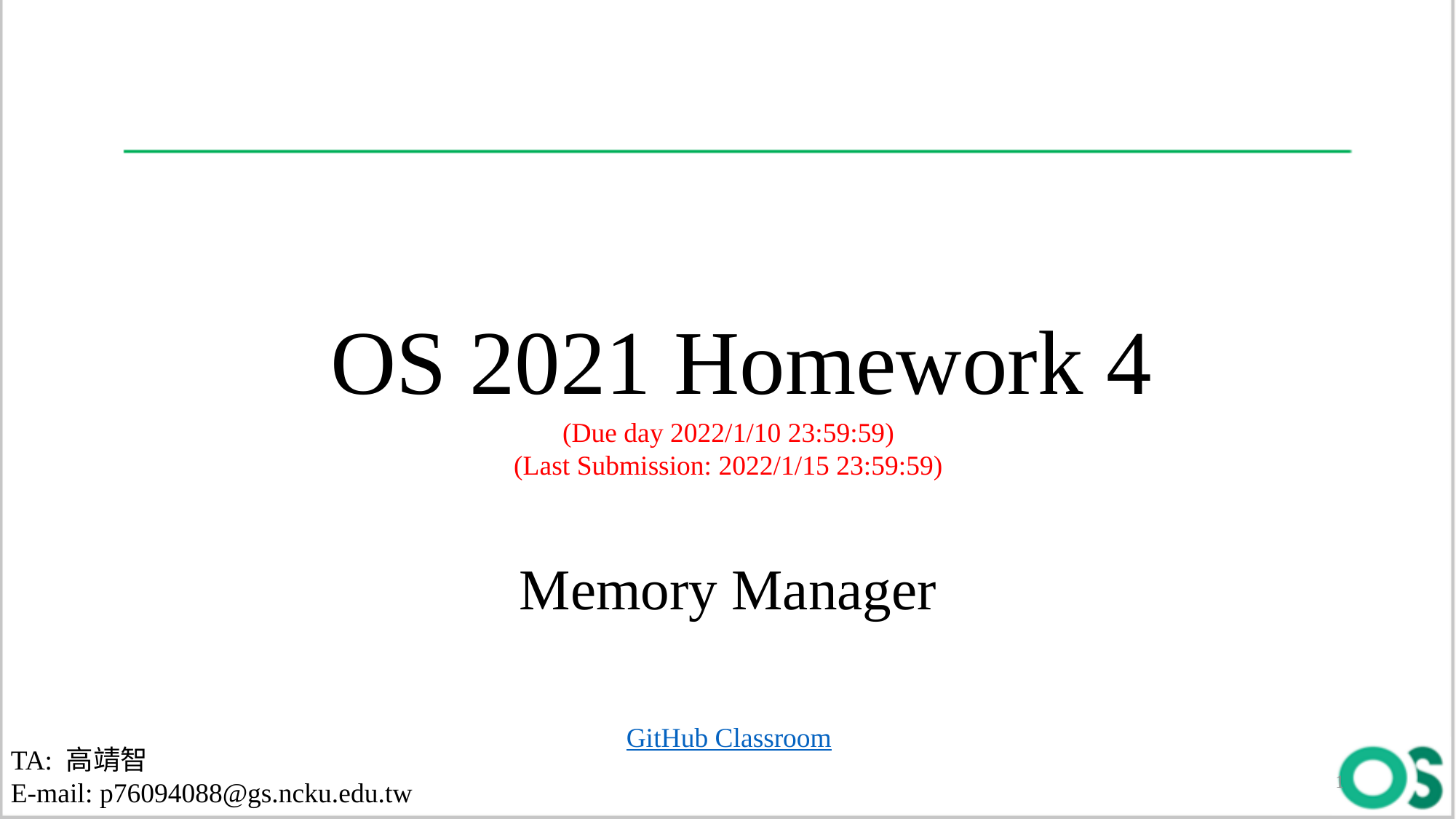

# OS 2021 Homework 4
(Due day 2022/1/10 23:59:59)
(Last Submission: 2022/1/15 23:59:59)

Memory Manager
GitHub Classroom
TA: 高靖智
E-mail: p76094088@gs.ncku.edu.tw
1